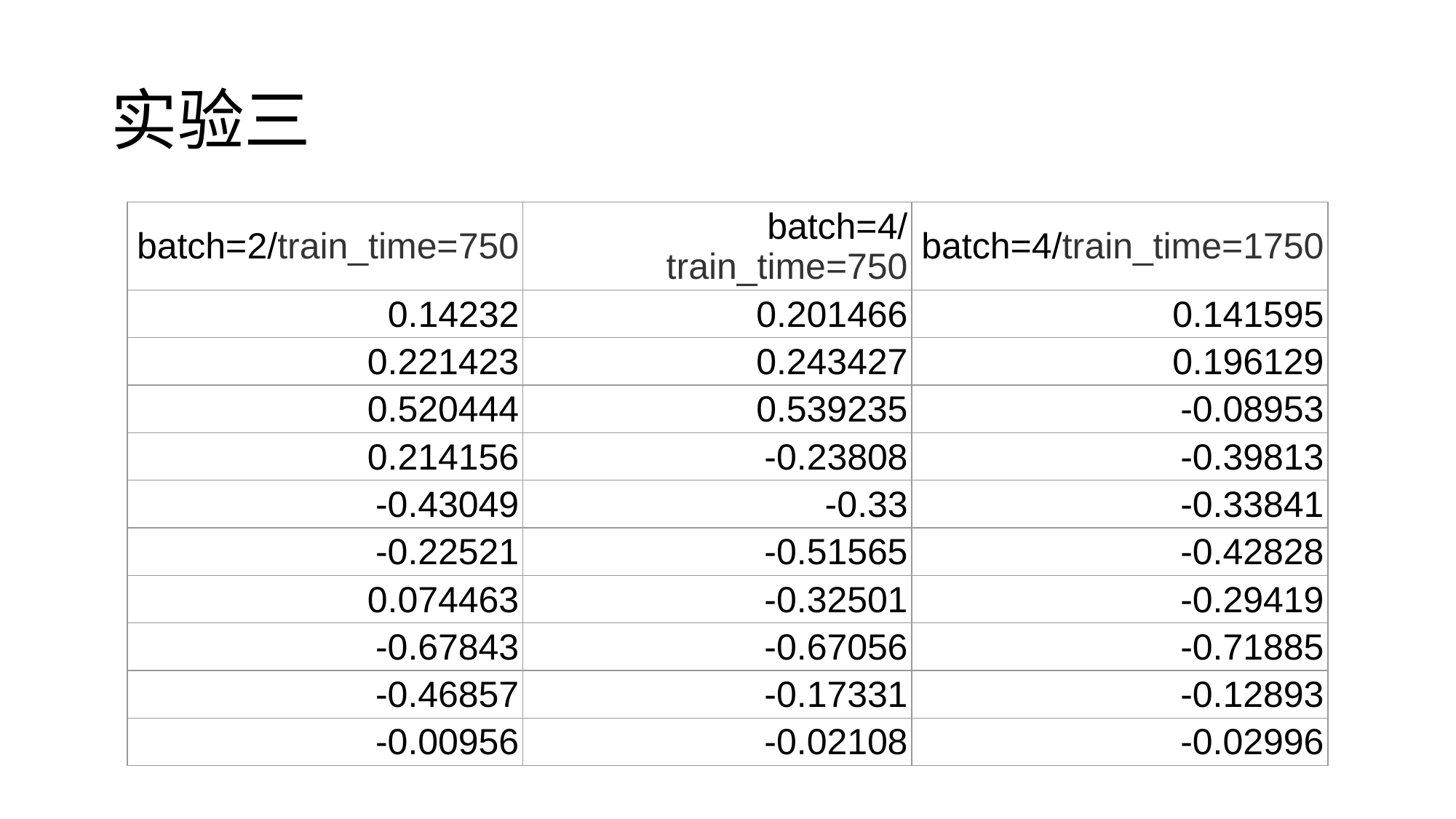

# 实验三
| batch=2/train\_time=750 | batch=4/train\_time=750 | batch=4/train\_time=1750 |
| --- | --- | --- |
| 0.14232 | 0.201466 | 0.141595 |
| 0.221423 | 0.243427 | 0.196129 |
| 0.520444 | 0.539235 | -0.08953 |
| 0.214156 | -0.23808 | -0.39813 |
| -0.43049 | -0.33 | -0.33841 |
| -0.22521 | -0.51565 | -0.42828 |
| 0.074463 | -0.32501 | -0.29419 |
| -0.67843 | -0.67056 | -0.71885 |
| -0.46857 | -0.17331 | -0.12893 |
| -0.00956 | -0.02108 | -0.02996 |